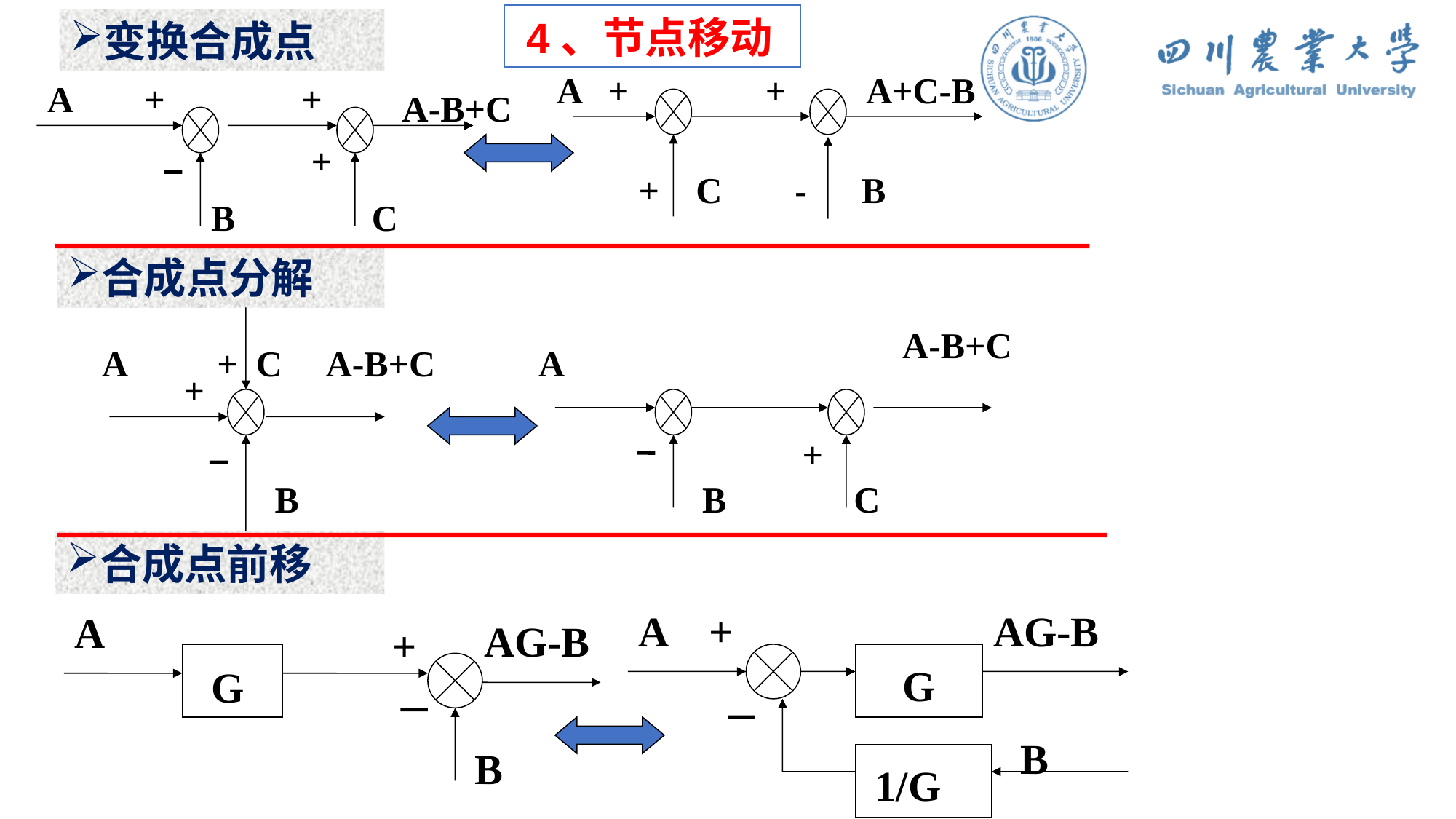

4、节点移动
变换合成点
A   +               +         A+C-B
A        +               +
                             +
A-B+C

     +    C        -      B

B               C

合成点分解

A-B+C
A          +  C     A-B+C
A
     +

+

B
B              C
合成点前移

A    +
AG-B

B
1/G

G
A
AG-B
+

G

B